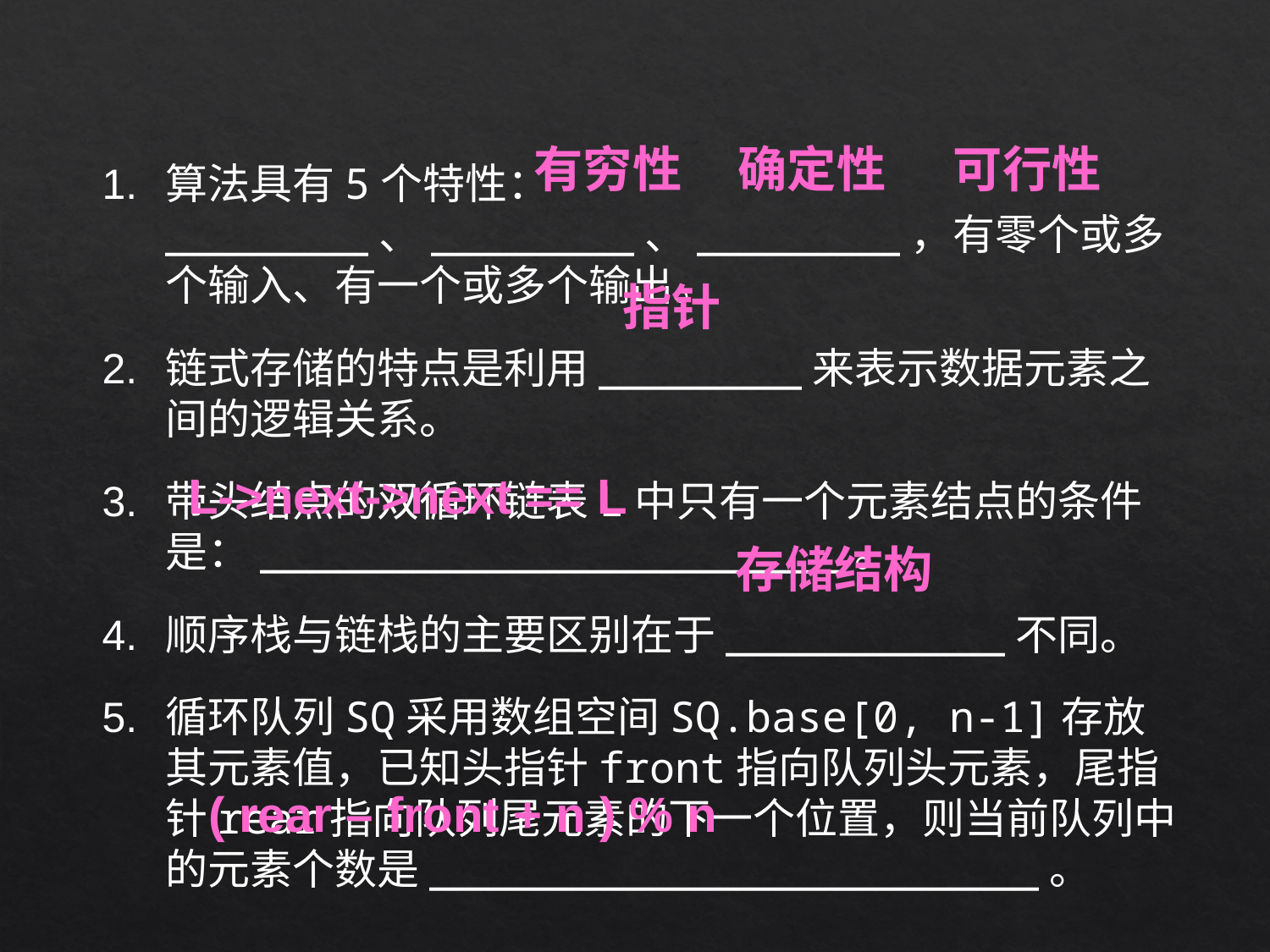

#

有穷性     确定性      可行性
算法具有5个特性：________、________、________，有零个或多个输入、有一个或多个输出。
链式存储的特点是利用________来表示数据元素之间的逻辑关系。
带头结点的双循环链表L中只有一个元素结点的条件是：_______________________。
顺序栈与链栈的主要区别在于___________不同。
循环队列SQ采用数组空间SQ.base[0, n-1]存放其元素值，已知头指针front指向队列头元素，尾指针rear指向队列尾元素的下一个位置，则当前队列中的元素个数是________________________。
指针
L->next->next == L
存储结构
( rear – front + n ) % n